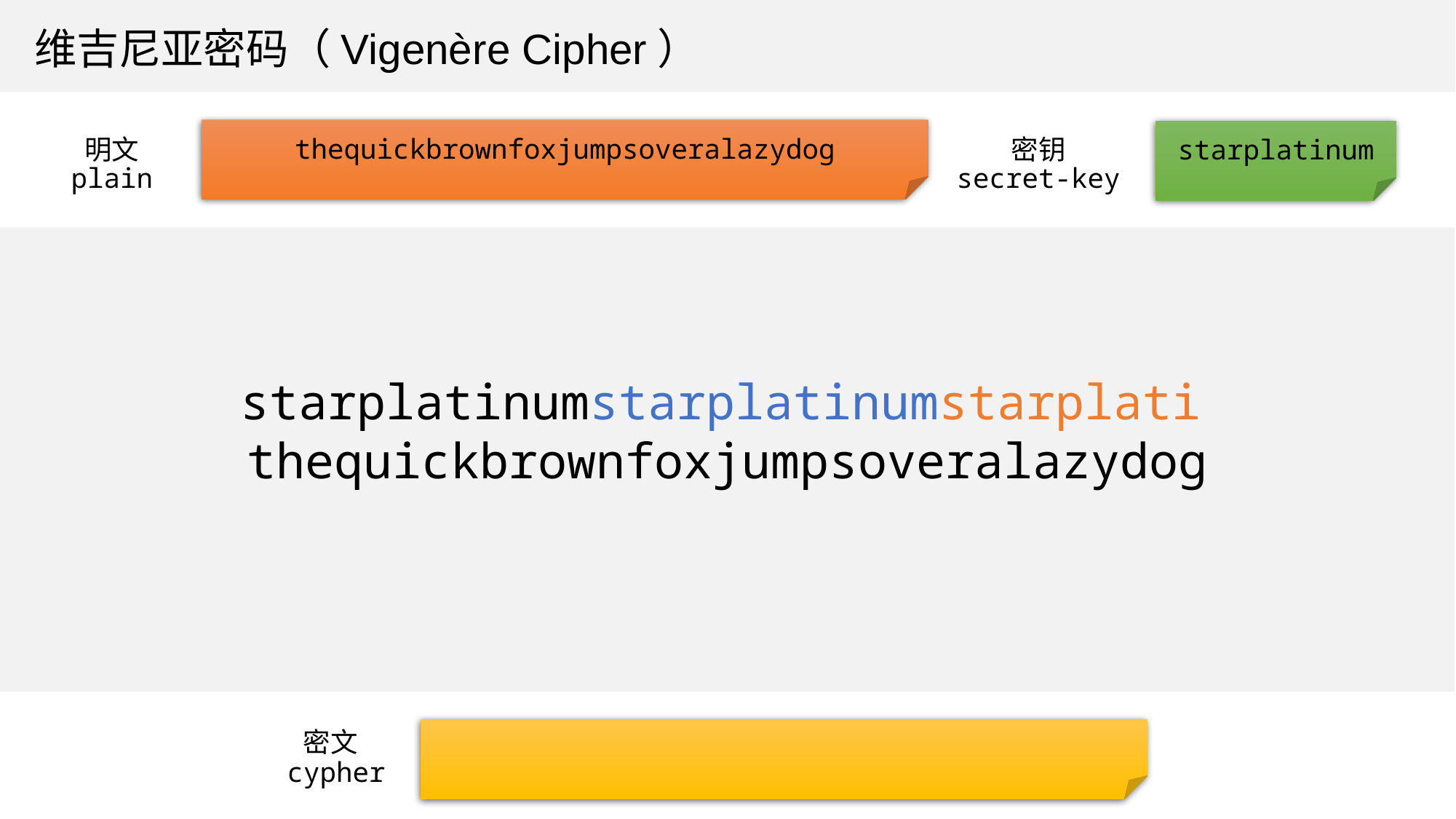

维吉尼亚密码（Vigenère Cipher）
thequickbrownfoxjumpsoveralazydog
starplatinum
明文
密钥
secret-key
plain

starplatinumstarplatinumstarplati
thequickbrownfoxjumpsoveralazydog

密文
cypher